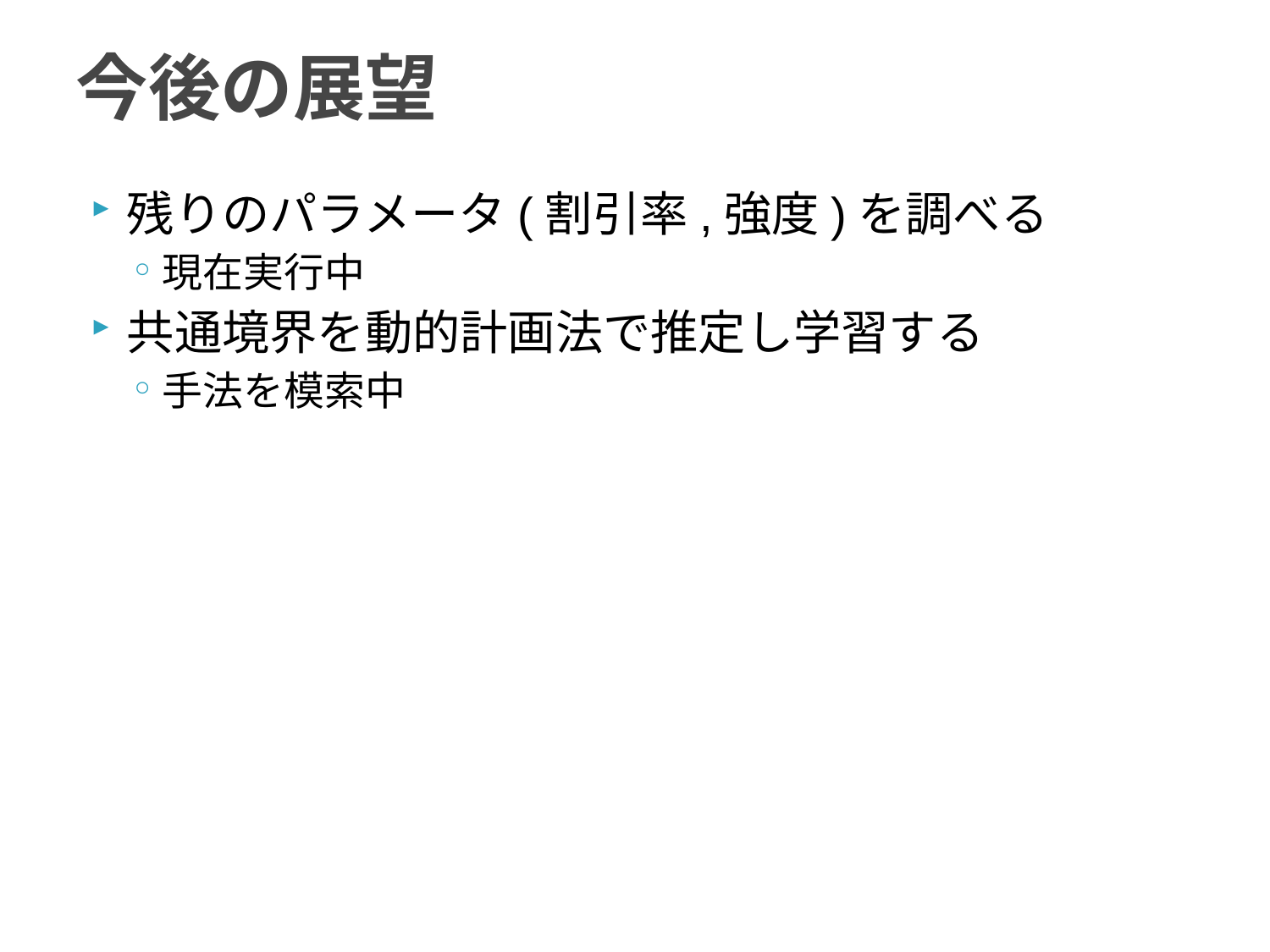

# 今後の展望
残りのパラメータ(割引率,強度)を調べる
現在実行中
共通境界を動的計画法で推定し学習する
手法を模索中